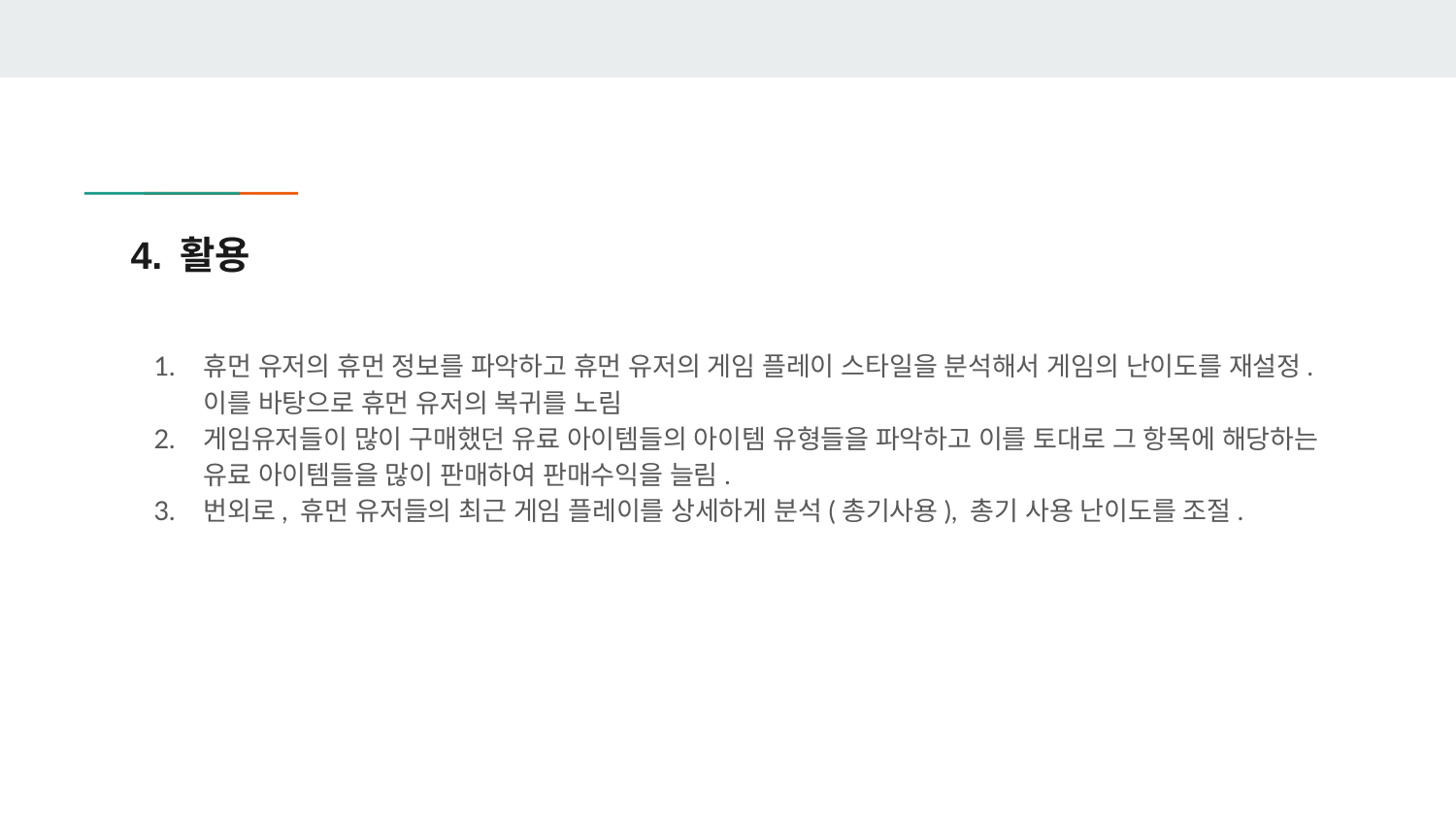

# 4. 활용
휴먼 유저의 휴먼 정보를 파악하고 휴먼 유저의 게임 플레이 스타일을 분석해서 게임의 난이도를 재설정. 이를 바탕으로 휴먼 유저의 복귀를 노림
게임유저들이 많이 구매했던 유료 아이템들의 아이템 유형들을 파악하고 이를 토대로 그 항목에 해당하는 유료 아이템들을 많이 판매하여 판매수익을 늘림.
번외로, 휴먼 유저들의 최근 게임 플레이를 상세하게 분석(총기사용), 총기 사용 난이도를 조절.